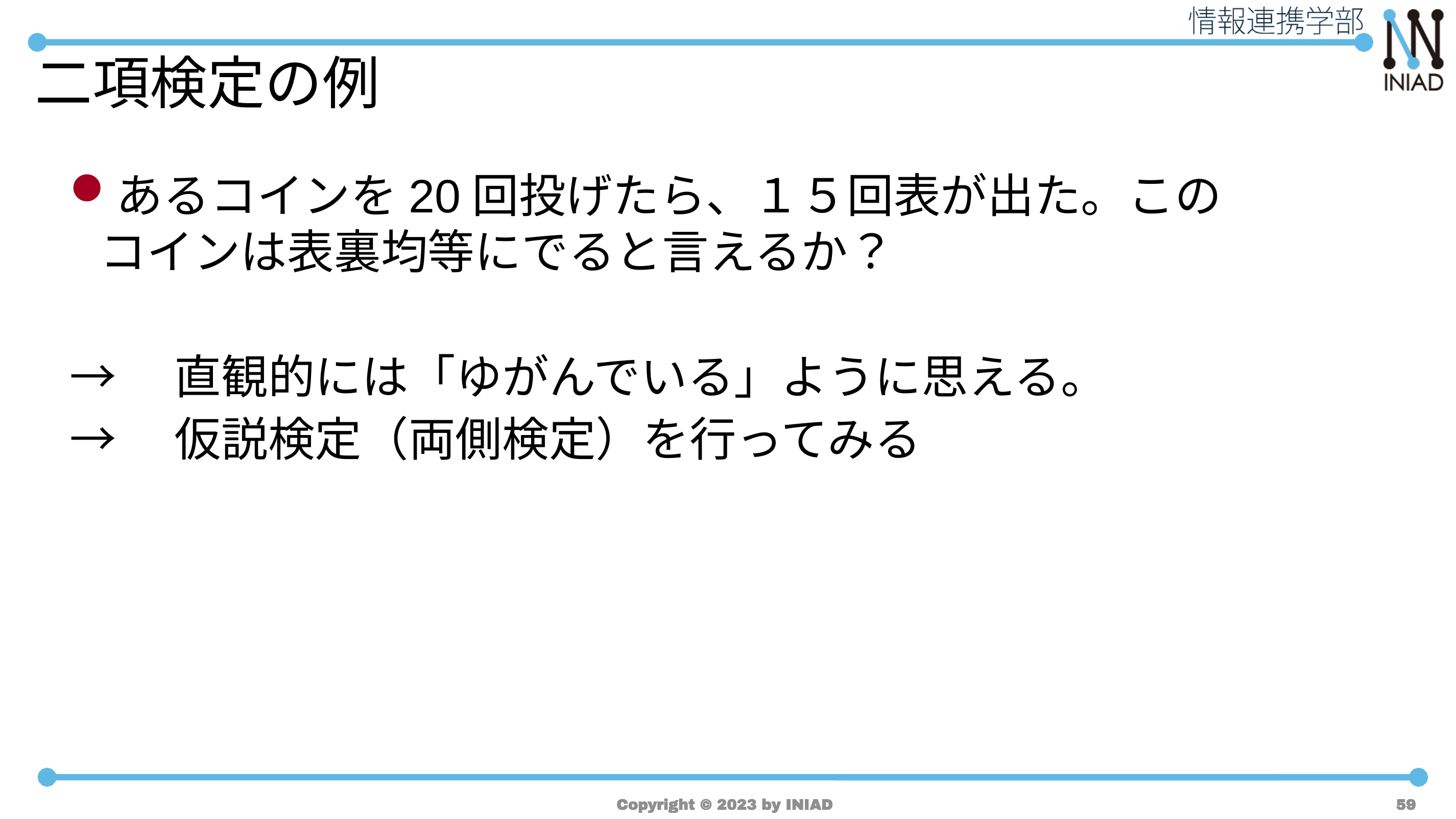

# 二項検定の例
あるコインを20回投げたら、１５回表が出た。このコインは表裏均等にでると言えるか？

→　直観的には「ゆがんでいる」ように思える。
→　仮説検定（両側検定）を行ってみる
Copyright © 2023 by INIAD
59